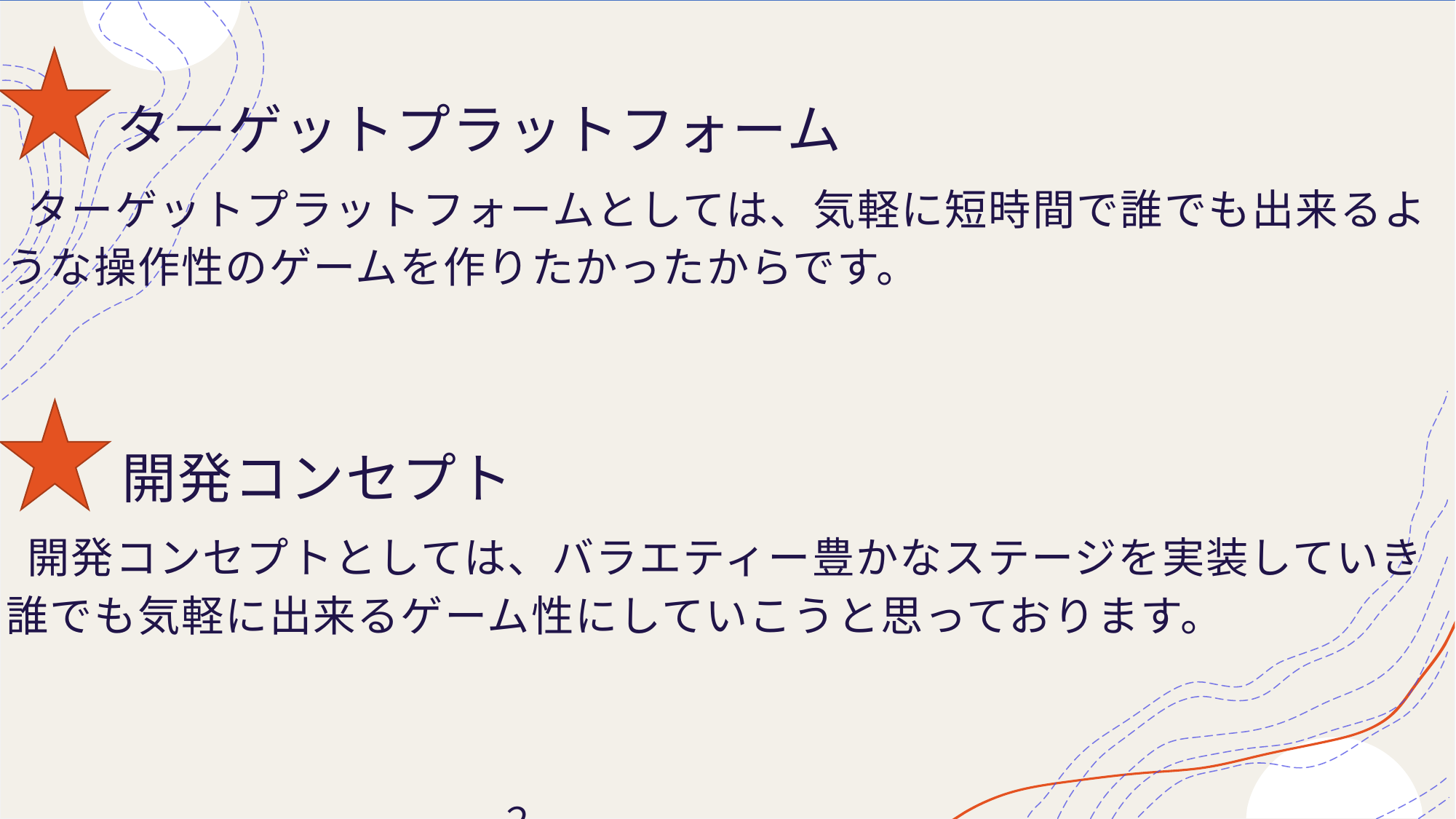

ターゲットプラットフォーム
 ターゲットプラットフォームとしては、気軽に短時間で誰でも出来るような操作性のゲームを作りたかったからです。

　        開発コンセプト
 開発コンセプトとしては、バラエティー豊かなステージを実装していき誰でも気軽に出来るゲーム性にしていこうと思っております。

                                                  ２